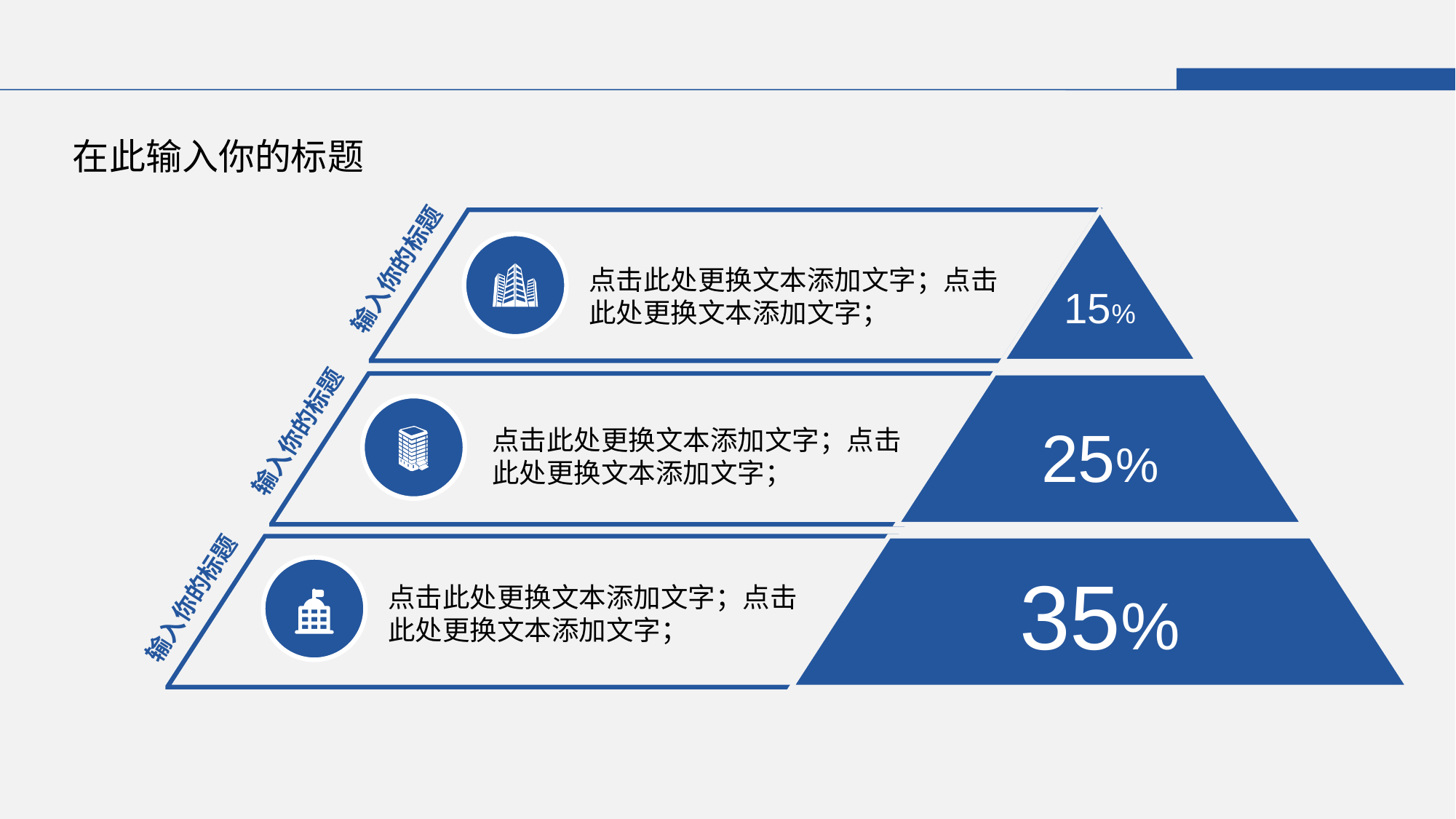

在此输入你的标题

输入你的标题
点击此处更换文本添加文字；点击此处更换文本添加文字；

15%

25%
输入你的标题
点击此处更换文本添加文字；点击此处更换文本添加文字；

35%

点击此处更换文本添加文字；点击此处更换文本添加文字；
输入你的标题